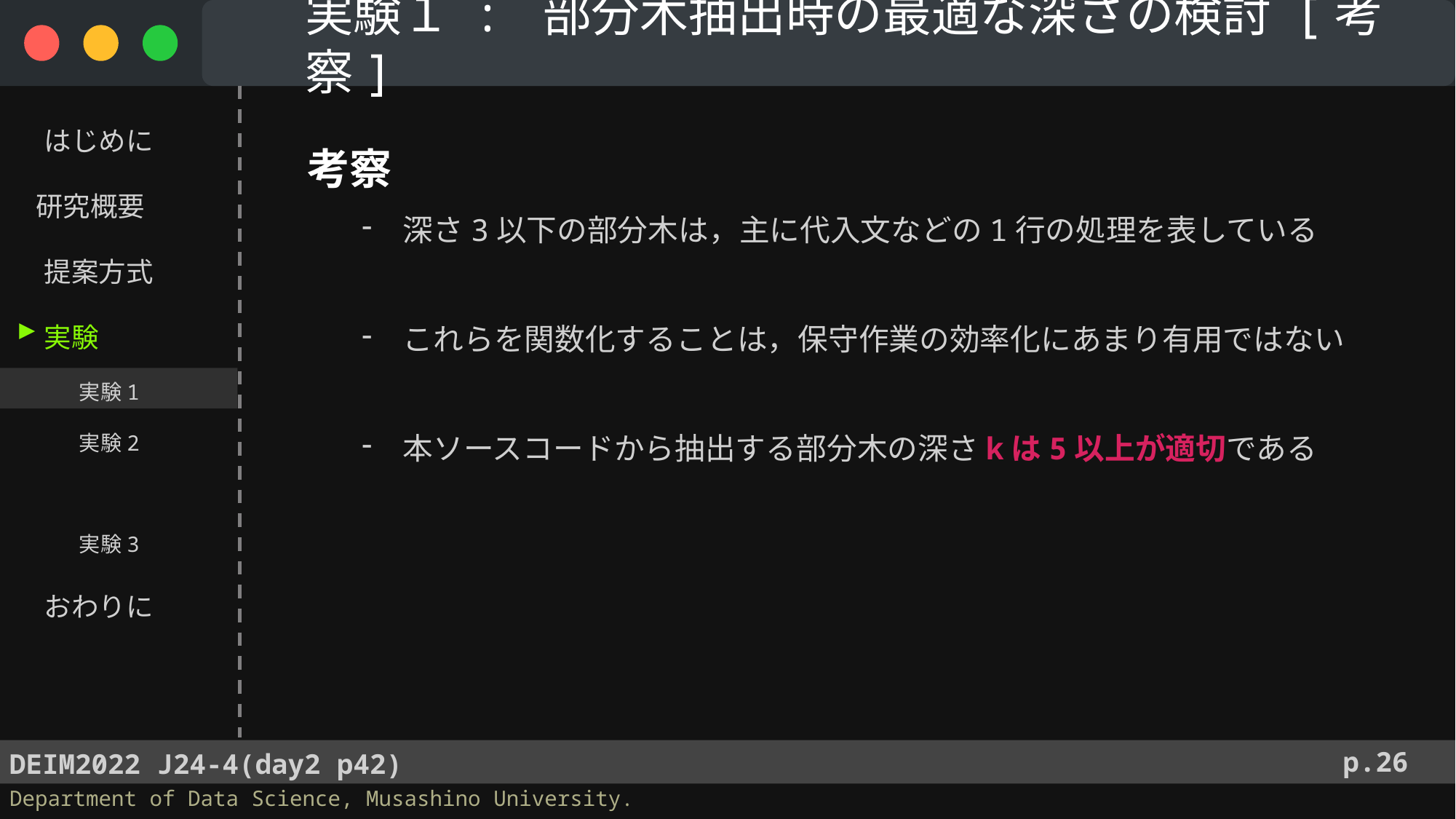

実験１ : 部分木抽出時の最適な深さの検討 [考察]
　 はじめに
   研究概要
　 提案方式
　 実験
　　　 実験1
　　　 実験2
　　　 実験3
　 おわりに

考察
深さ3以下の部分木は，主に代入文などの1行の処理を表している

これらを関数化することは，保守作業の効率化にあまり有用ではない

本ソースコードから抽出する部分木の深さkは5以上が適切である
▶︎

p.26